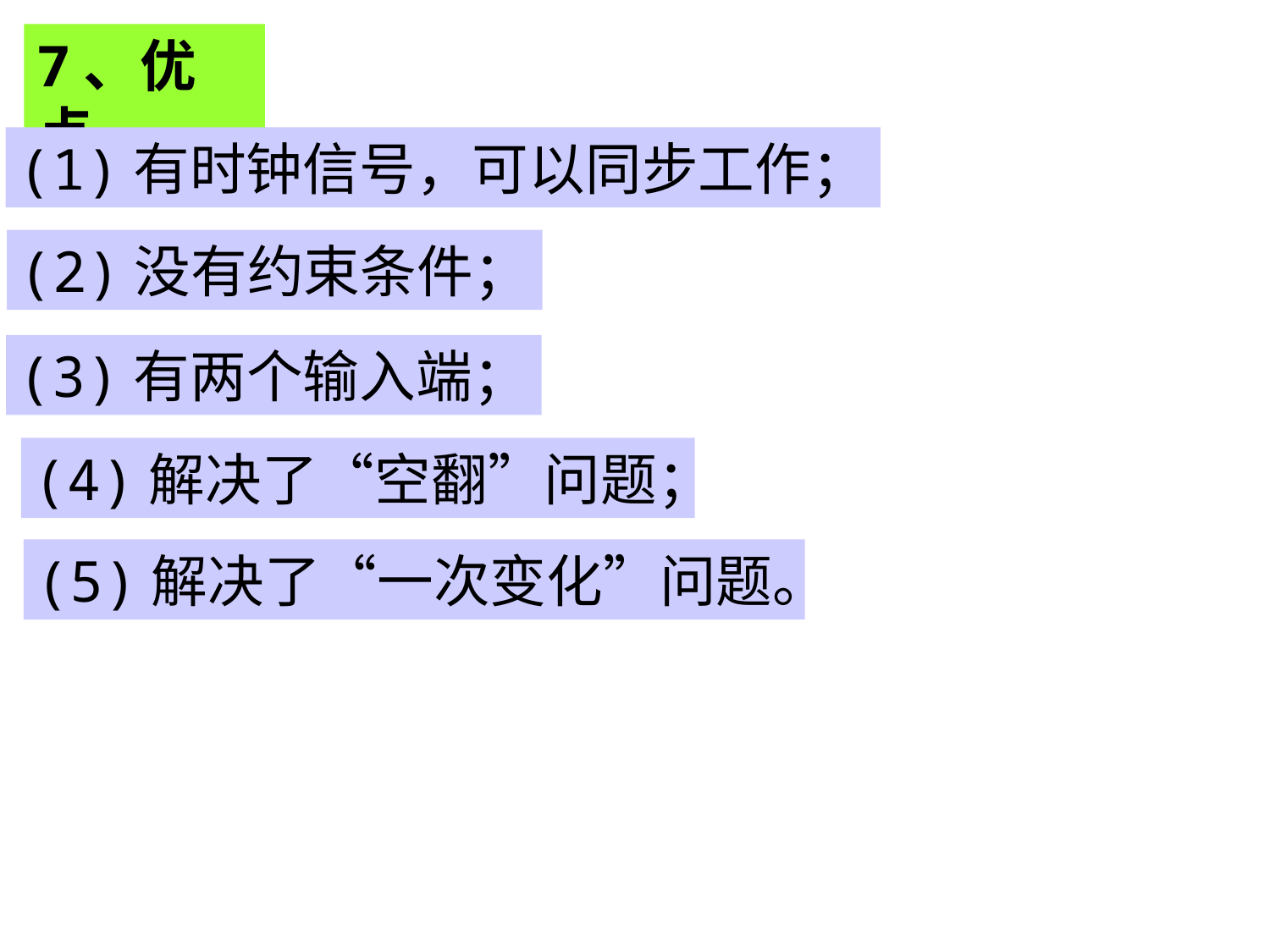

7、优点
(1)有时钟信号，可以同步工作；
(2)没有约束条件；
(3)有两个输入端；
(4)解决了“空翻”问题；
(5)解决了“一次变化”问题。
58